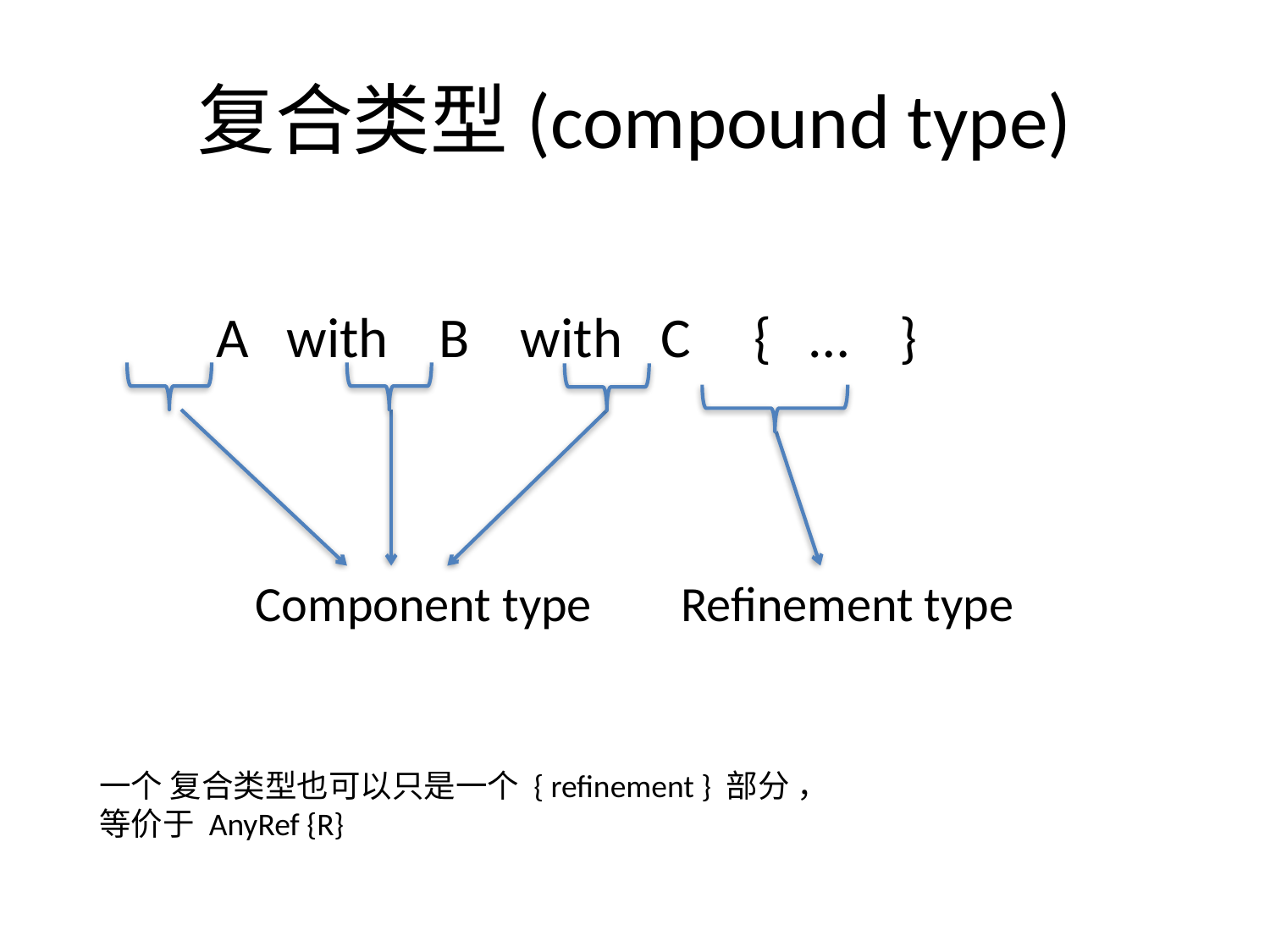

# 复合类型(compound type)

  	 A   with    B    with   C     {   …    }

Component type
Refinement type
一个 复合类型也可以只是一个 { refinement } 部分 ，
等价于 AnyRef {R}